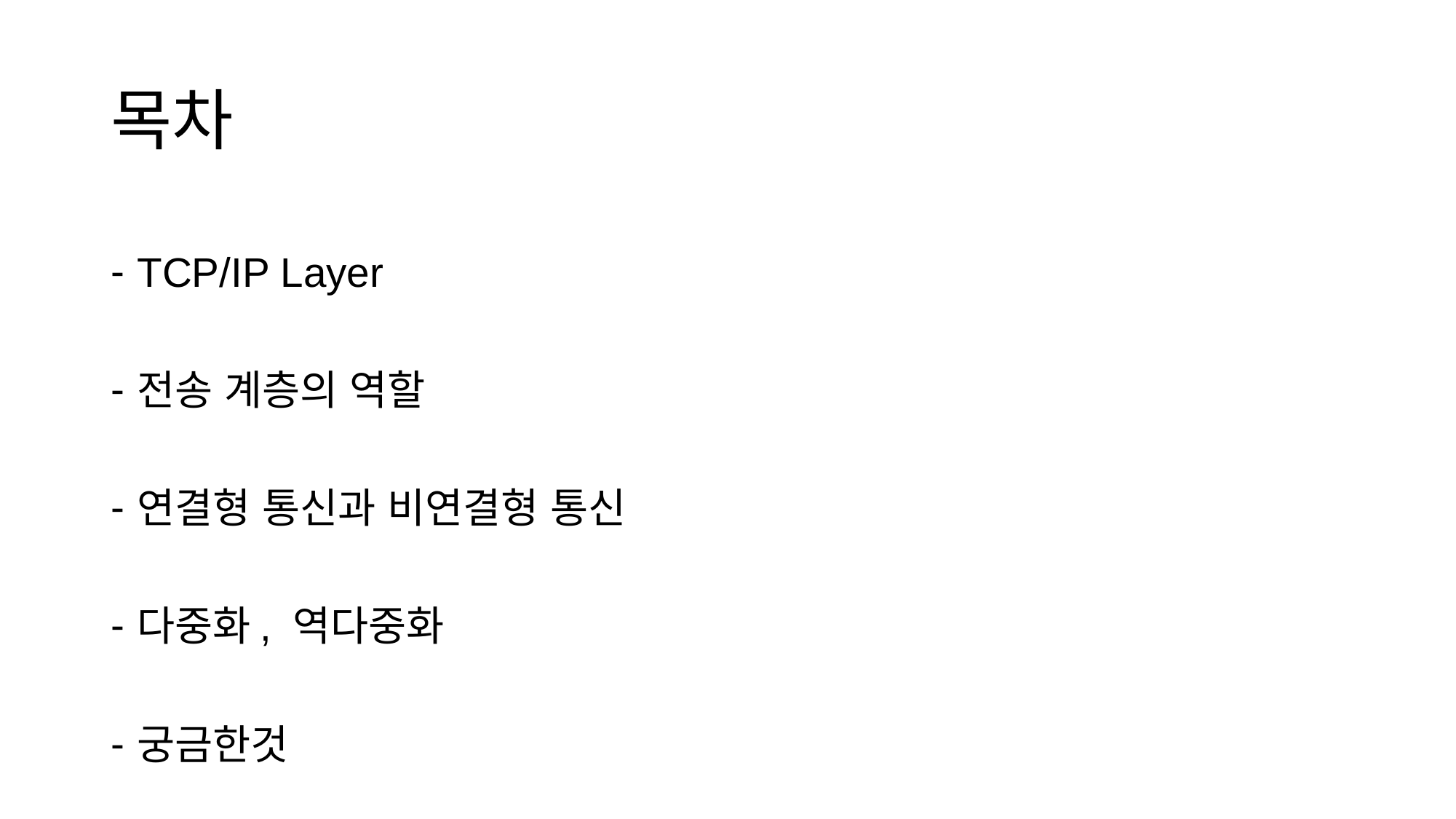

# 목차

TCP/IP Layer

전송 계층의 역할

연결형 통신과 비연결형 통신

다중화, 역다중화

궁금한것